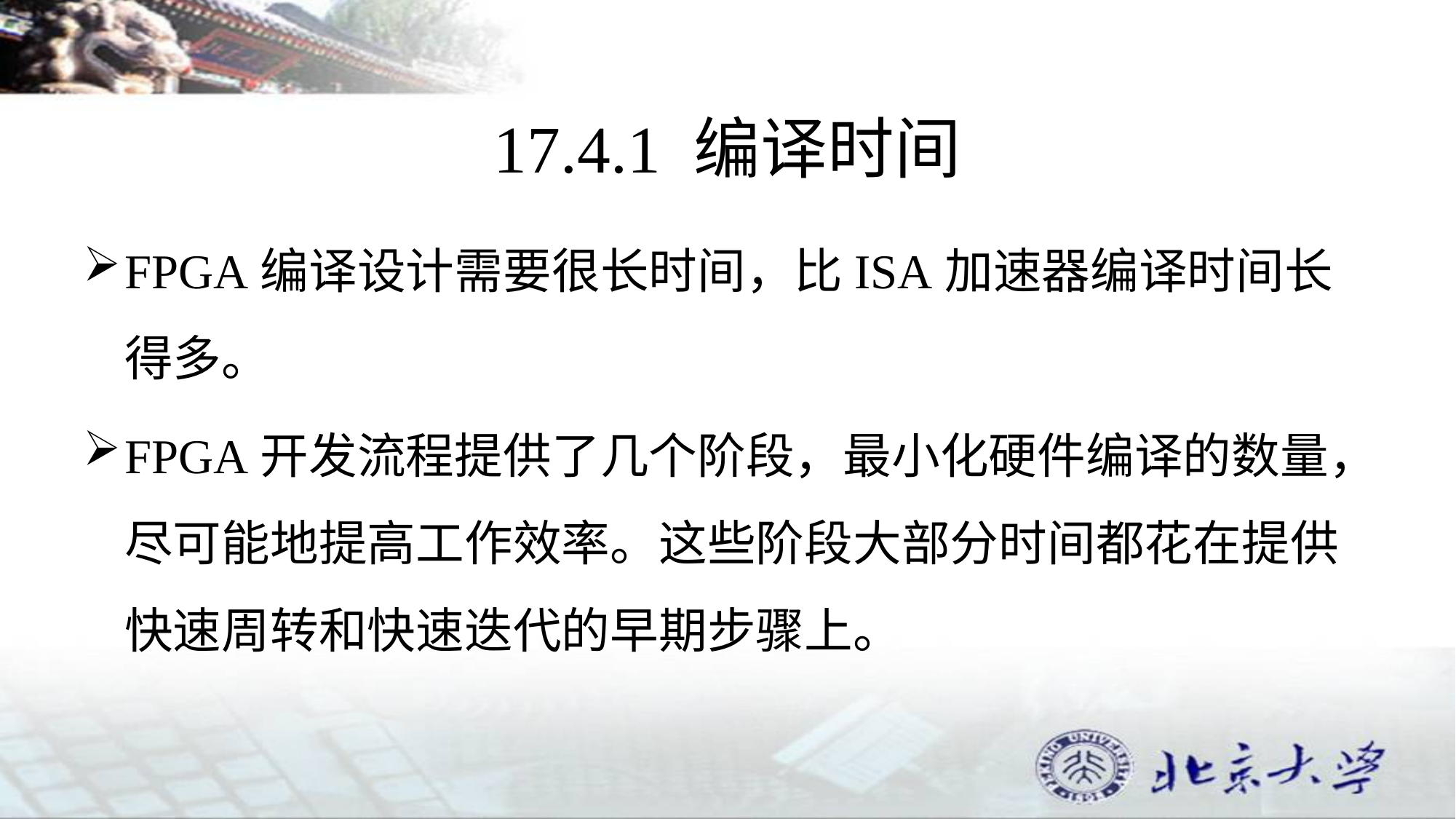

# 17.4.1 编译时间
FPGA编译设计需要很长时间，比ISA加速器编译时间长得多。
FPGA开发流程提供了几个阶段，最小化硬件编译的数量，尽可能地提高工作效率。这些阶段大部分时间都花在提供快速周转和快速迭代的早期步骤上。